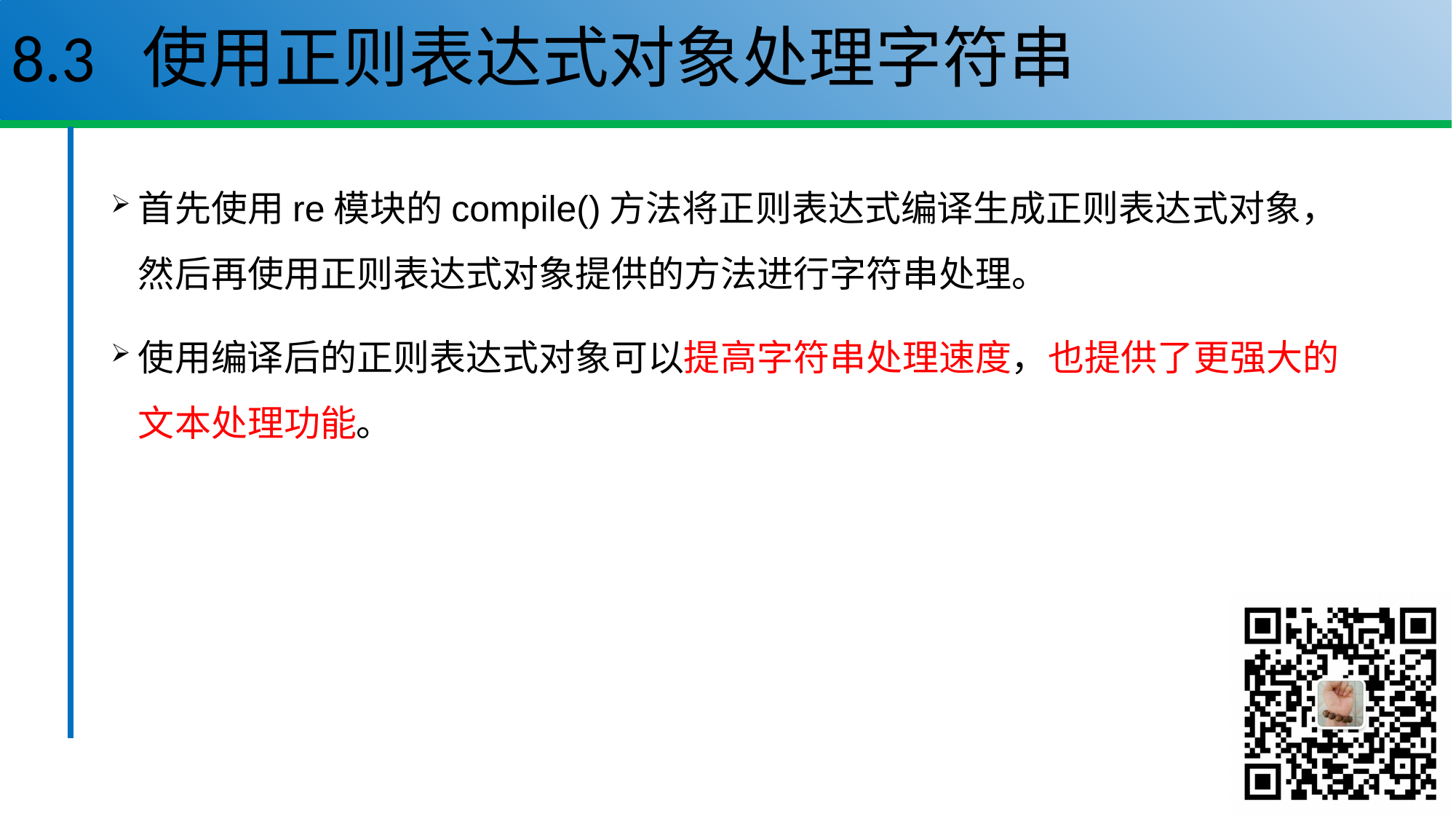

# 8.3  使用正则表达式对象处理字符串
首先使用re模块的compile()方法将正则表达式编译生成正则表达式对象，然后再使用正则表达式对象提供的方法进行字符串处理。
使用编译后的正则表达式对象可以提高字符串处理速度，也提供了更强大的文本处理功能。
23